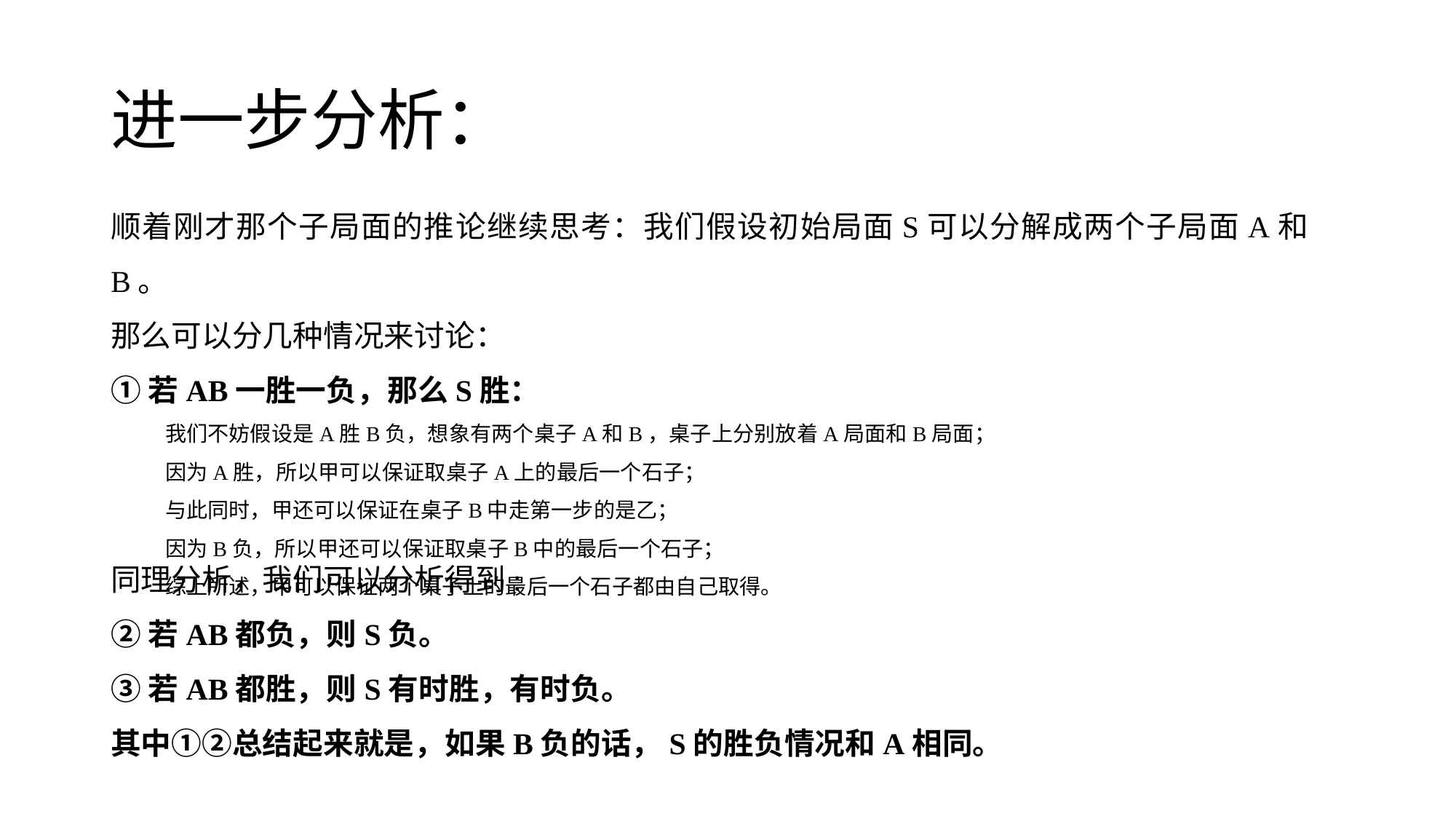

# 进一步分析：
顺着刚才那个子局面的推论继续思考：我们假设初始局面S可以分解成两个子局面A和B。
那么可以分几种情况来讨论：
①若AB一胜一负，那么S胜：
我们不妨假设是A胜B负，想象有两个桌子A和B，桌子上分别放着A局面和B局面；
因为A胜，所以甲可以保证取桌子A上的最后一个石子；
与此同时，甲还可以保证在桌子B中走第一步的是乙；
因为B负，所以甲还可以保证取桌子B中的最后一个石子；
综上所述，甲可以保证两个桌子上的最后一个石子都由自己取得。
同理分析，我们可以分析得到:
②若AB都负，则S负。
③若AB都胜，则S有时胜，有时负。
其中①②总结起来就是，如果B负的话，S的胜负情况和A相同。